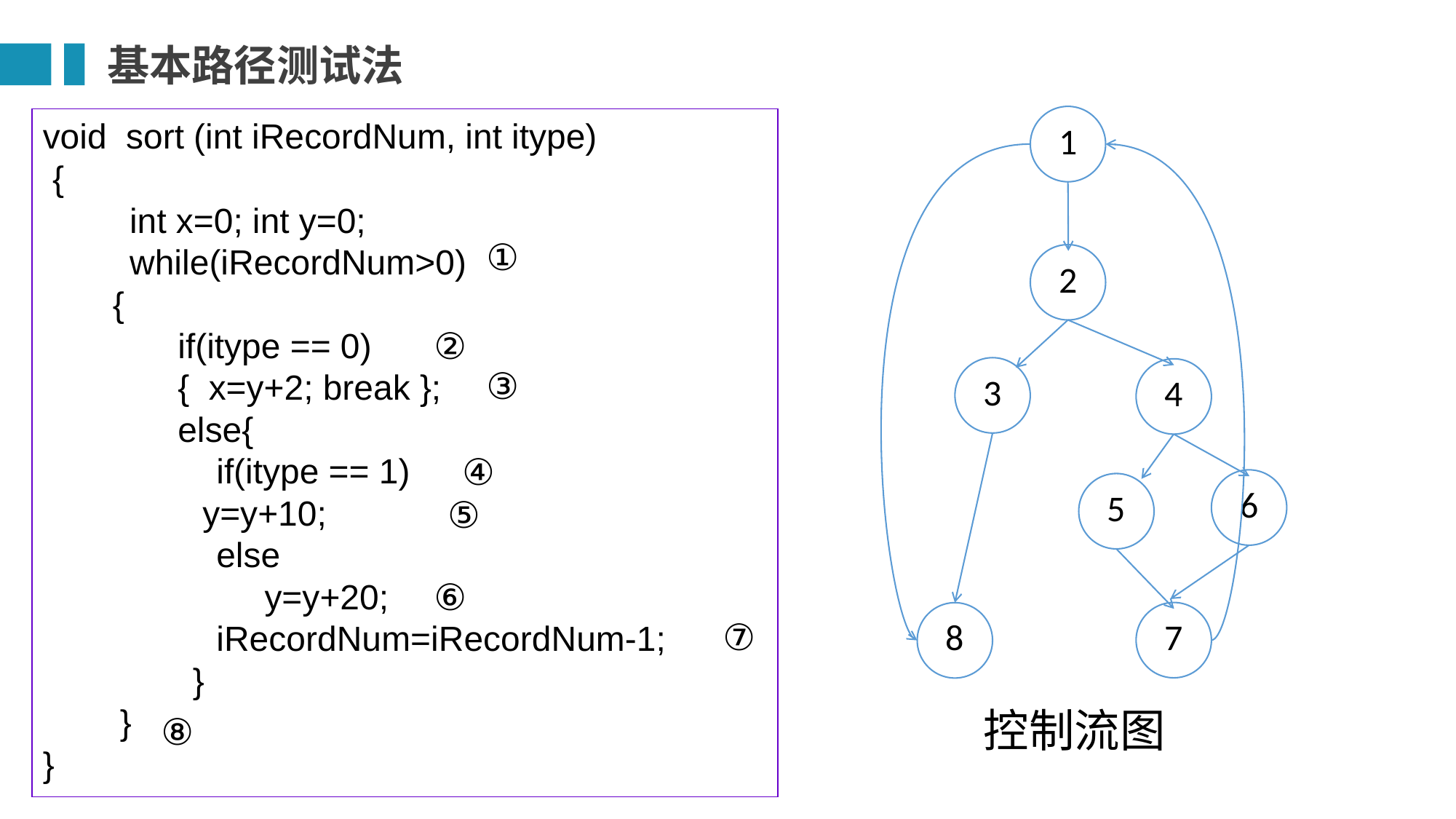

基本路径测试法

1

2

3

4

6

5

7

8
void  sort (int iRecordNum, int itype)
 {
         int x=0; int y=0;
         while(iRecordNum>0)
	   {
              if(itype == 0)
              {  x=y+2; break };
              else{
                  if(itype == 1)
            	 y=y+10;
                  else
                       y=y+20;
                  iRecordNum=iRecordNum-1;
}
        }
}

①
②
③
④
⑤
⑥
⑦
控制流图
⑧
89